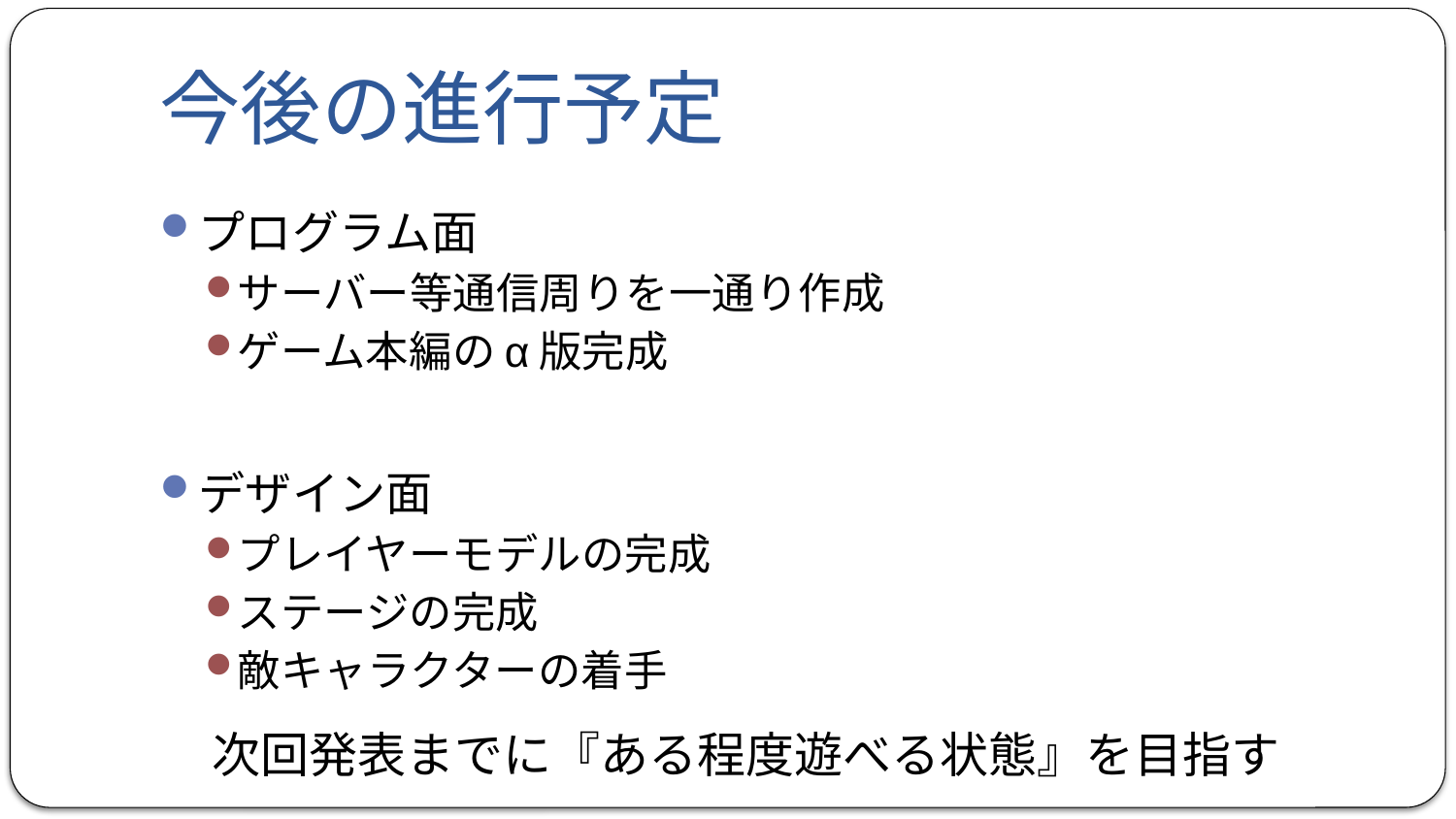

# 今後の進行予定
プログラム面
サーバー等通信周りを一通り作成
ゲーム本編のα版完成

デザイン面
プレイヤーモデルの完成
ステージの完成
敵キャラクターの着手
次回発表までに『ある程度遊べる状態』を目指す